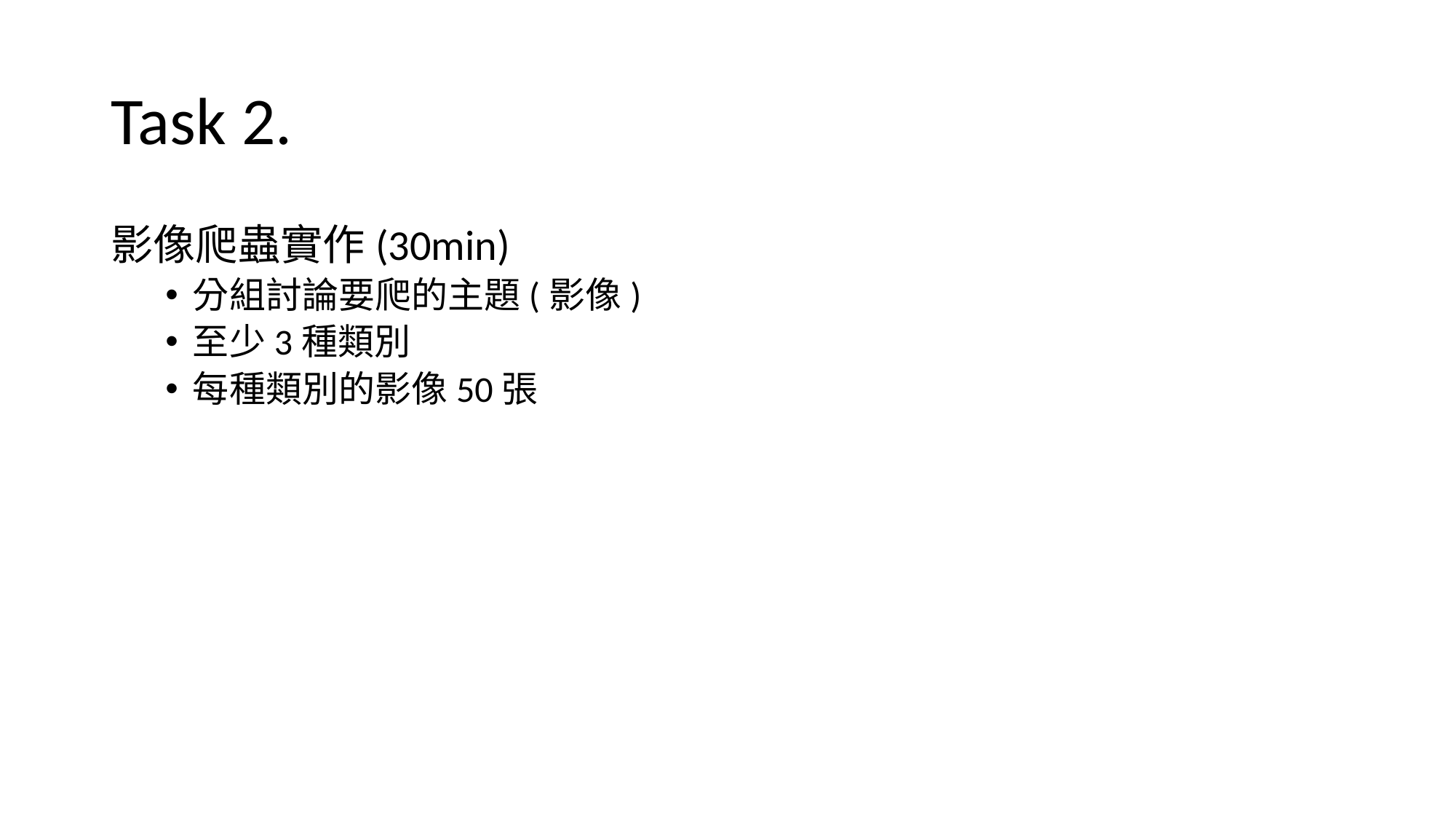

# Task 2.
影像爬蟲實作(30min)
分組討論要爬的主題(影像)
至少3種類別
每種類別的影像50張